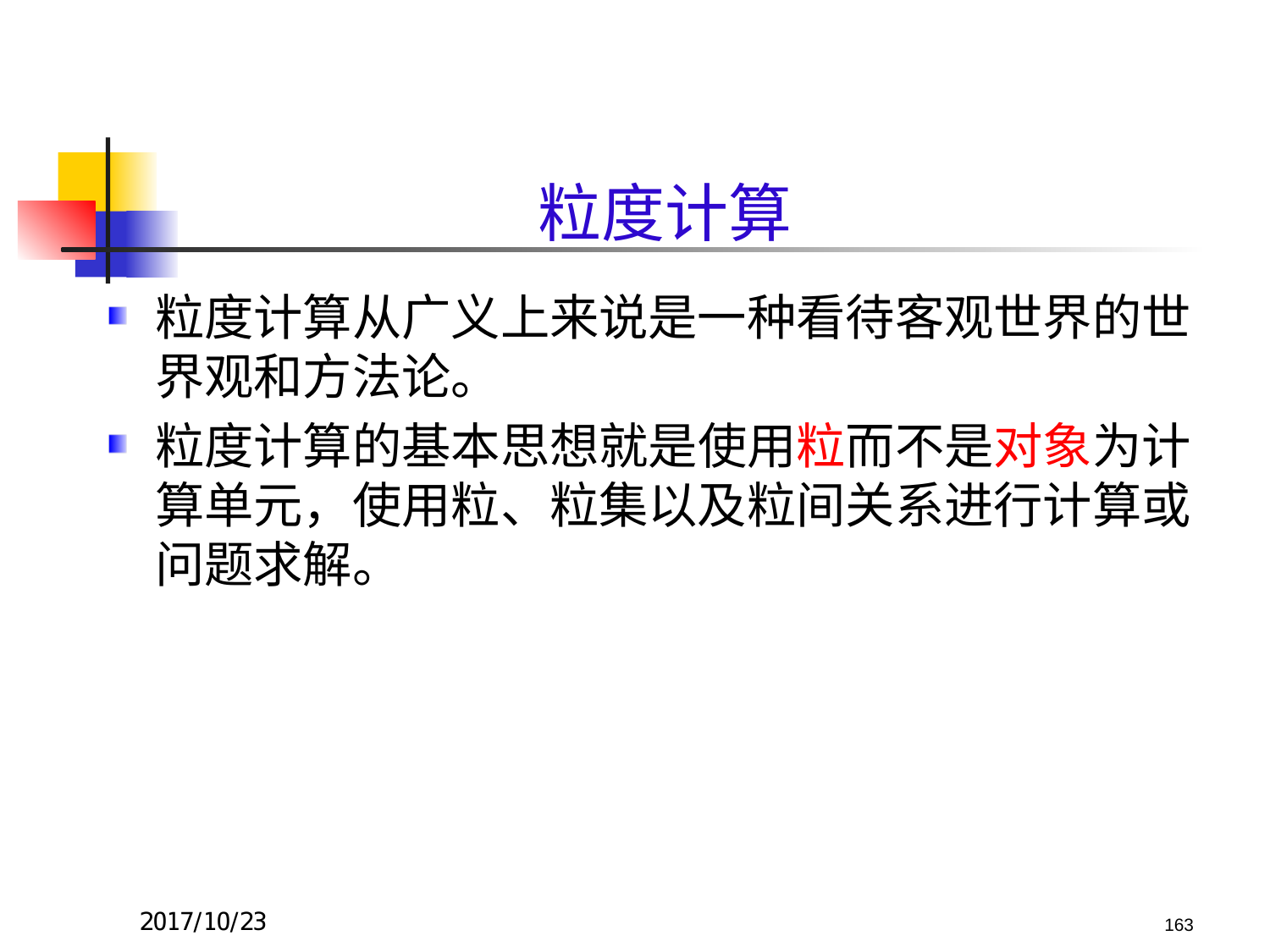

# 粒度计算
粒度计算从广义上来说是一种看待客观世界的世界观和方法论。
粒度计算的基本思想就是使用粒而不是对象为计算单元，使用粒、粒集以及粒间关系进行计算或问题求解。
2017/10/23
163